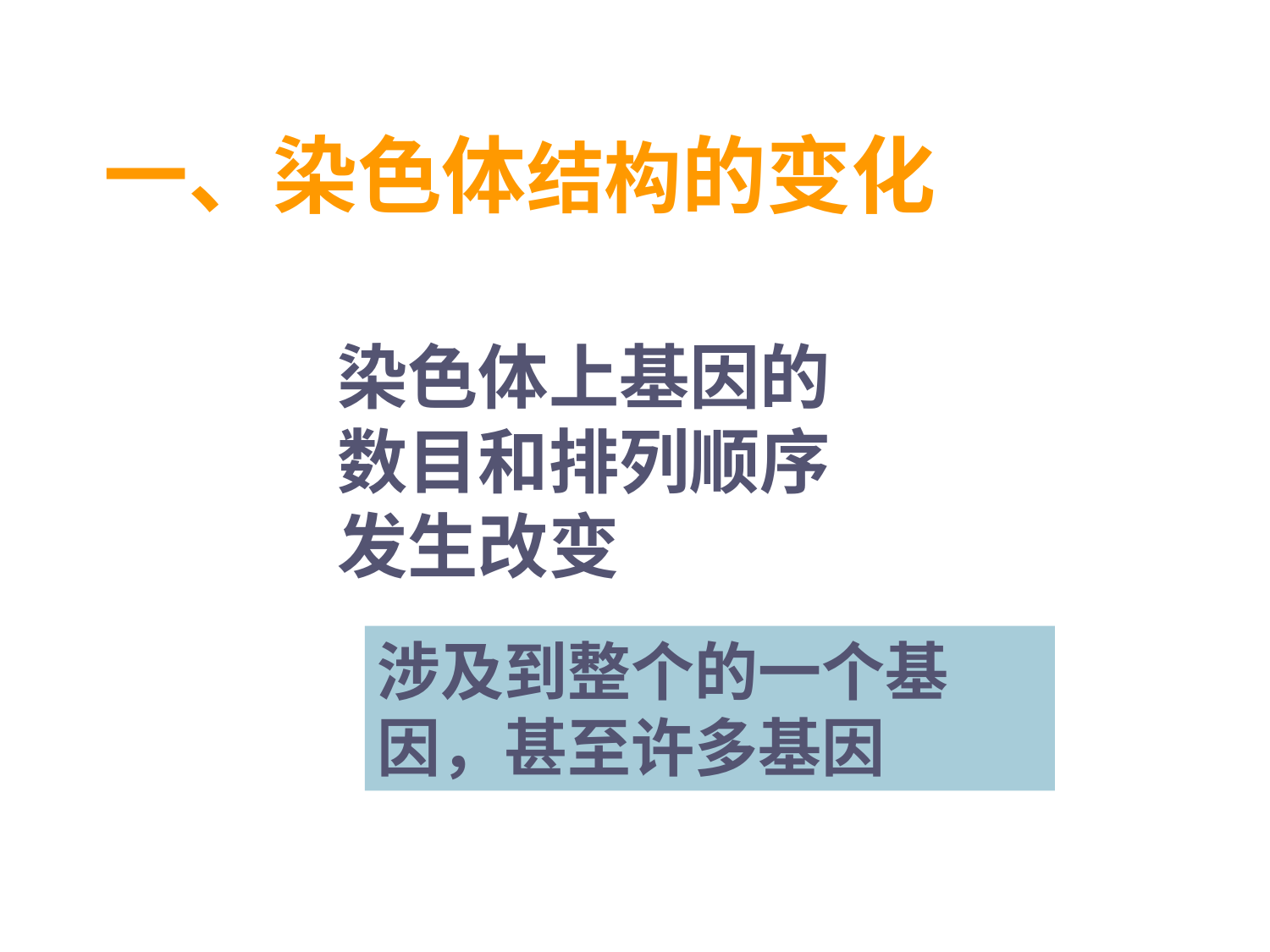

一、染色体结构的变化
染色体上基因的数目和排列顺序发生改变
涉及到整个的一个基因，甚至许多基因